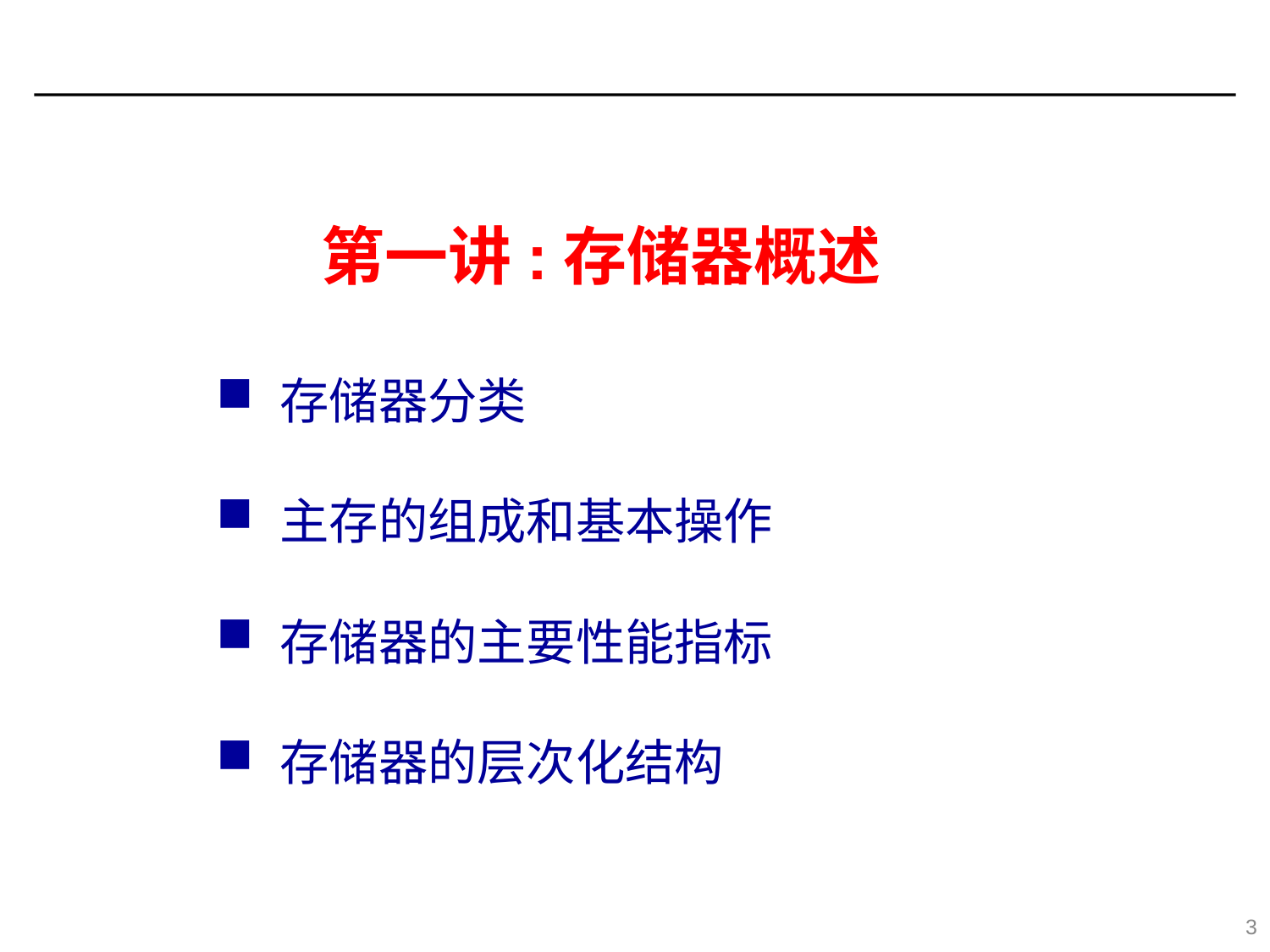

第一讲:存储器概述
存储器分类
主存的组成和基本操作
存储器的主要性能指标
存储器的层次化结构
3